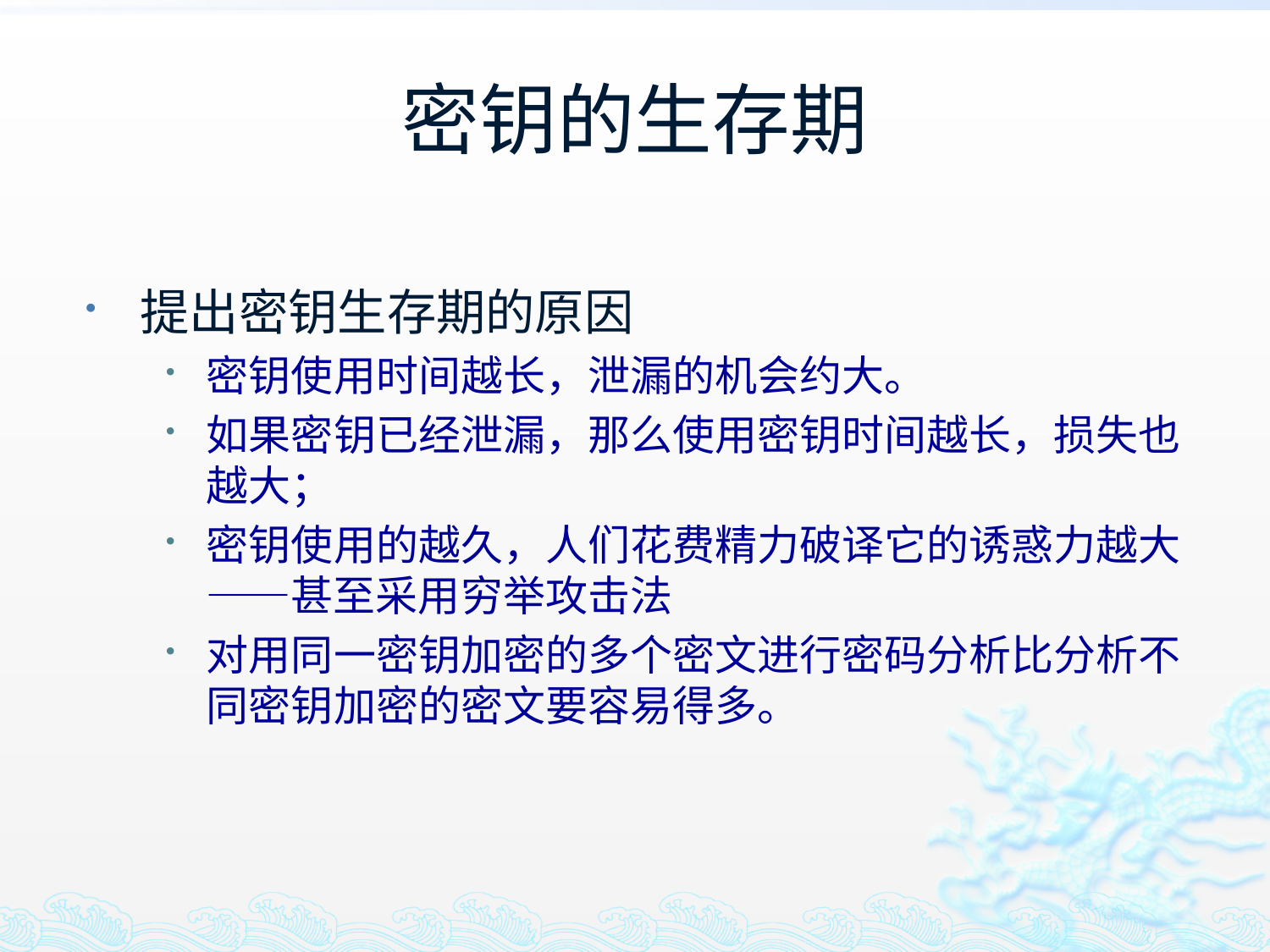

# 密钥的生存期
提出密钥生存期的原因
密钥使用时间越长，泄漏的机会约大。
如果密钥已经泄漏，那么使用密钥时间越长，损失也越大；
密钥使用的越久，人们花费精力破译它的诱惑力越大——甚至采用穷举攻击法
对用同一密钥加密的多个密文进行密码分析比分析不同密钥加密的密文要容易得多。